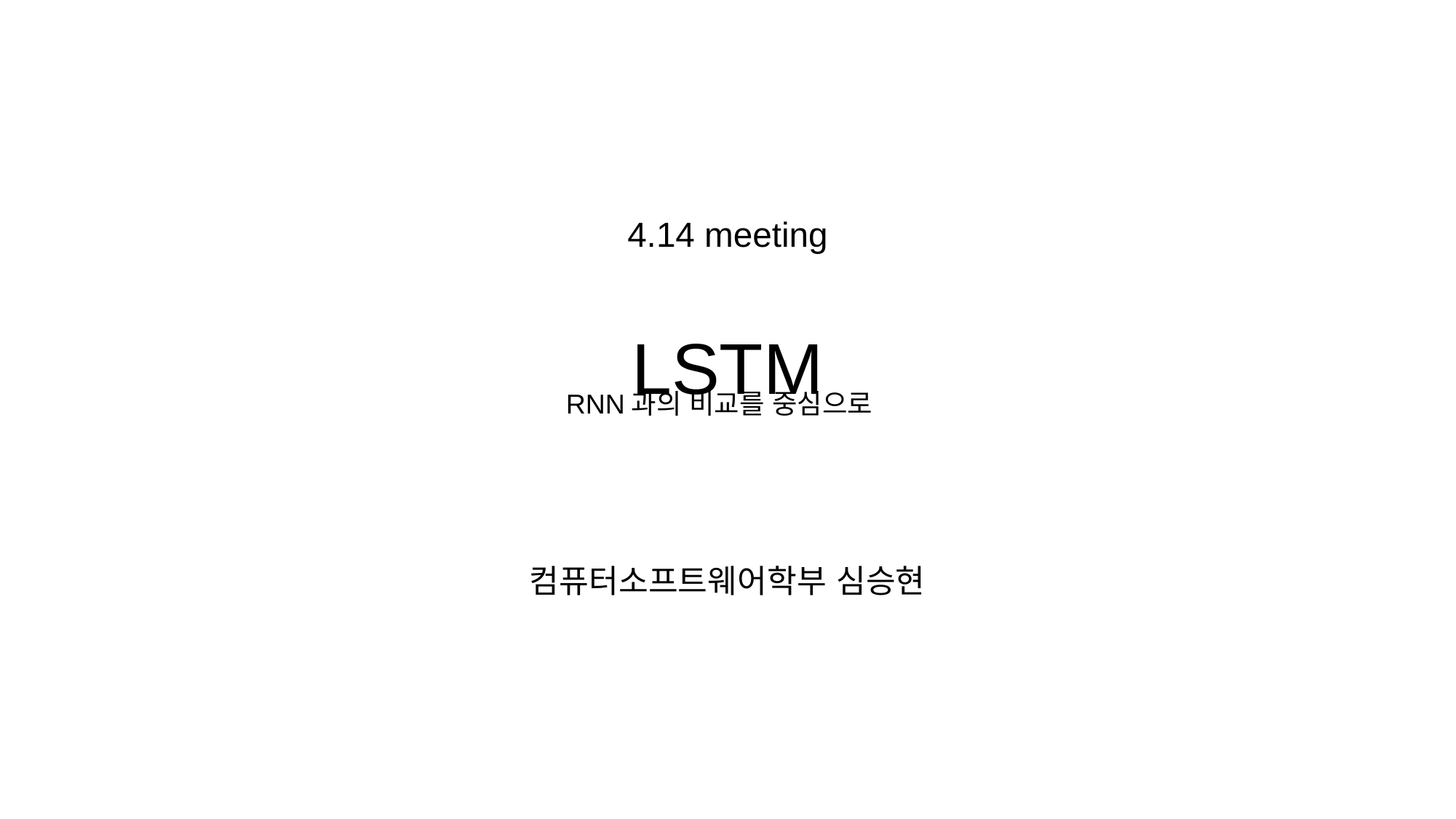

# 4.14 meeting LSTM 컴퓨터소프트웨어학부 심승현
RNN과의 비교를 중심으로